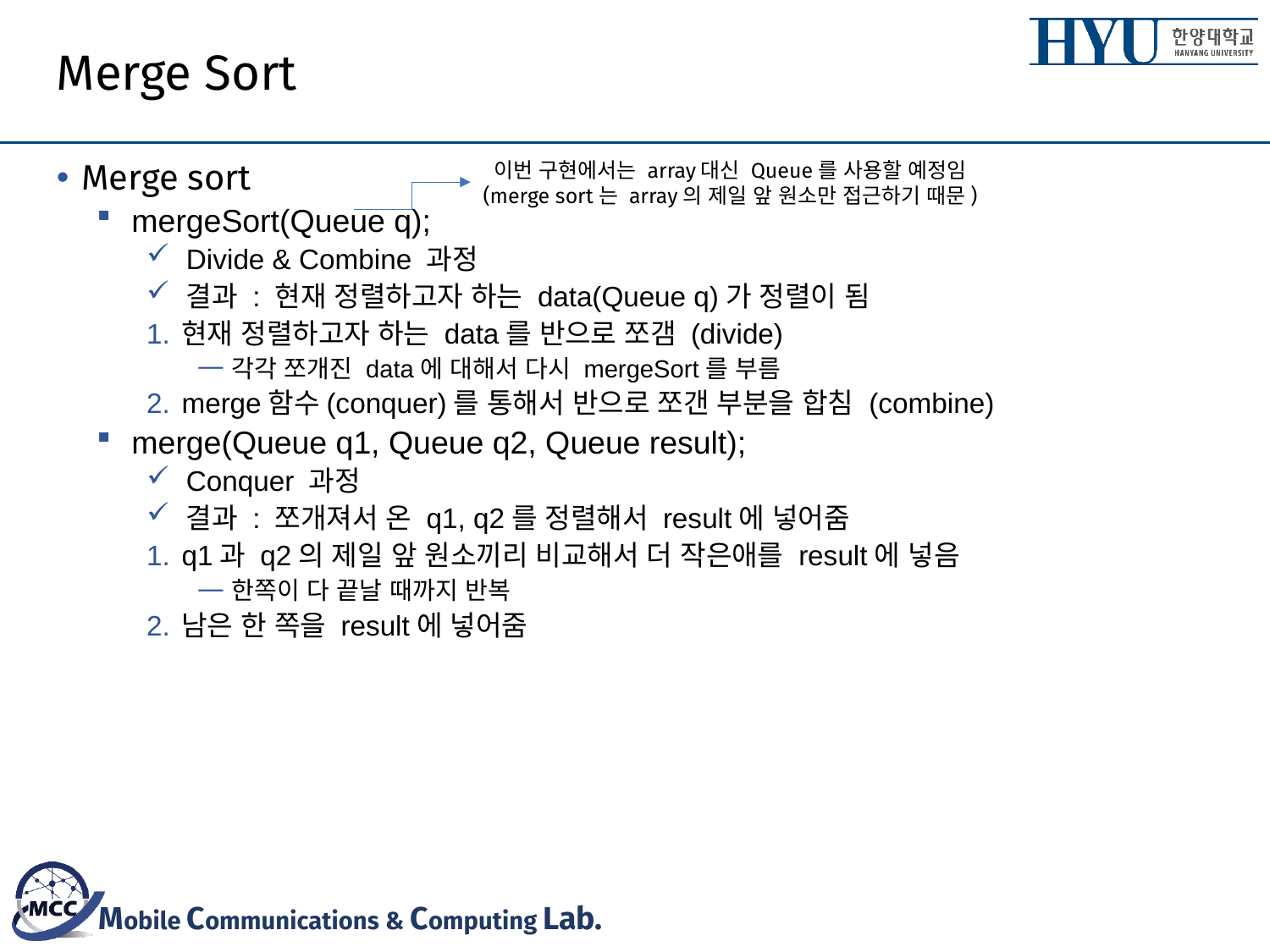

# Merge Sort

이번 구현에서는 array대신 Queue를 사용할 예정임
(merge sort는 array의 제일 앞 원소만 접근하기 때문)
Merge sort
mergeSort(Queue q);
Divide & Combine 과정
결과 : 현재 정렬하고자 하는 data(Queue q)가 정렬이 됨
현재 정렬하고자 하는 data를 반으로 쪼갬 (divide)
각각 쪼개진 data에 대해서 다시 mergeSort를 부름
merge함수(conquer)를 통해서 반으로 쪼갠 부분을 합침 (combine)
merge(Queue q1, Queue q2, Queue result);
Conquer 과정
결과 : 쪼개져서 온 q1, q2를 정렬해서 result에 넣어줌
q1과 q2의 제일 앞 원소끼리 비교해서 더 작은애를 result에 넣음
한쪽이 다 끝날 때까지 반복
남은 한 쪽을 result에 넣어줌